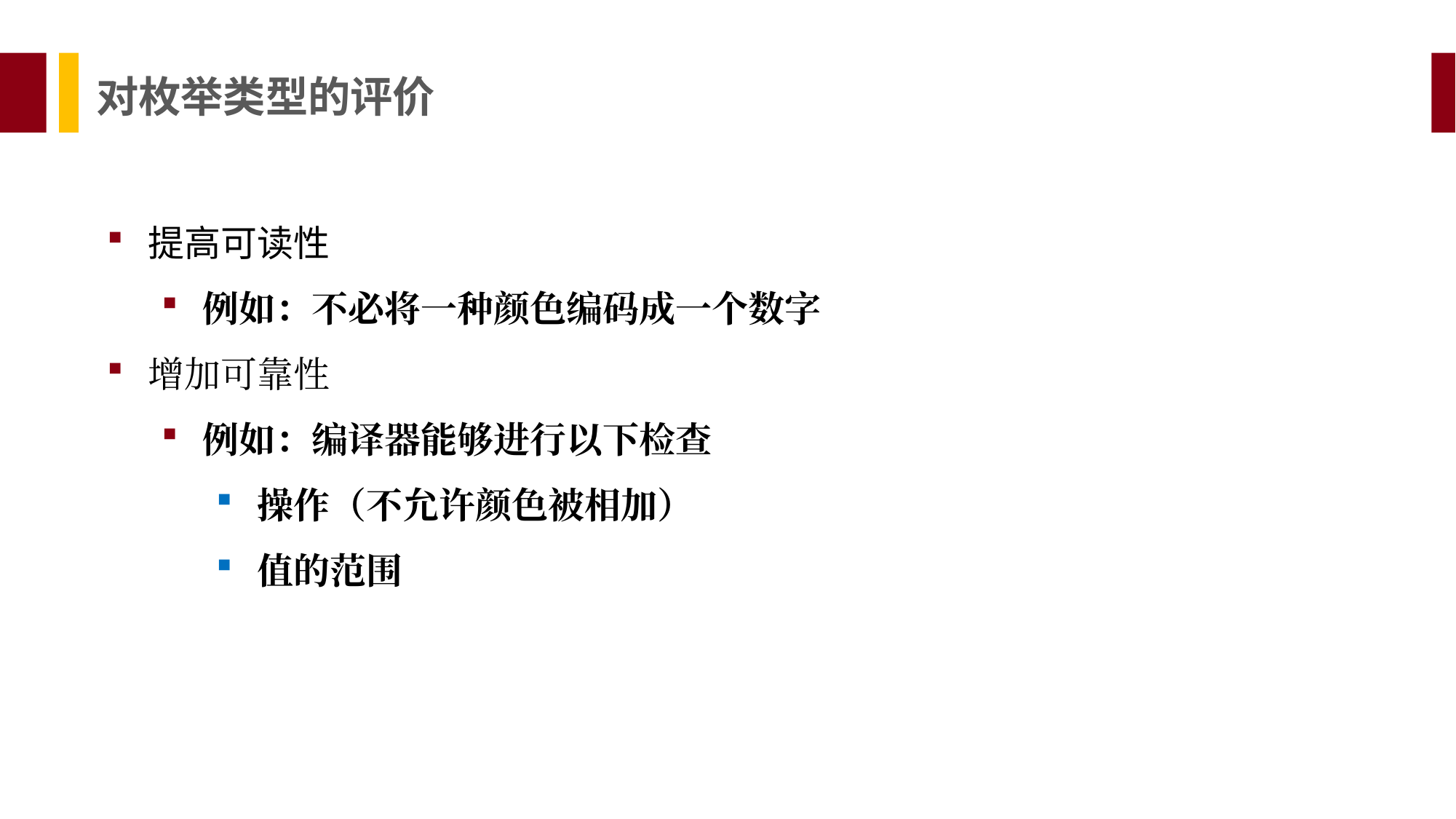

对枚举类型的评价

提高可读性
例如：不必将一种颜色编码成一个数字
增加可靠性
例如：编译器能够进行以下检查
操作（不允许颜色被相加）
值的范围